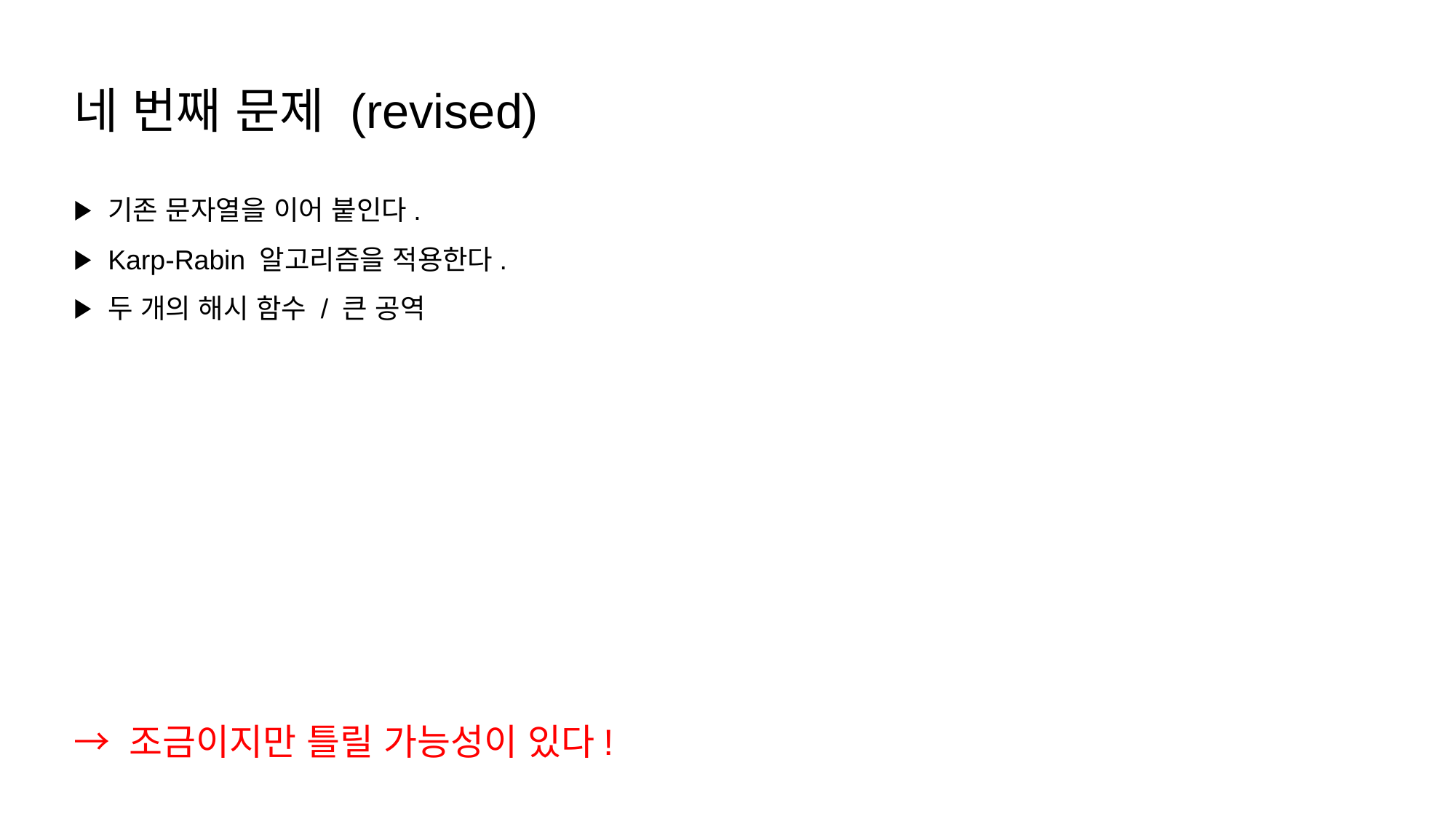

네 번째 문제 (revised)
기존 문자열을 이어 붙인다.
Karp-Rabin 알고리즘을 적용한다.
두 개의 해시 함수 / 큰 공역
→ 조금이지만 틀릴 가능성이 있다!